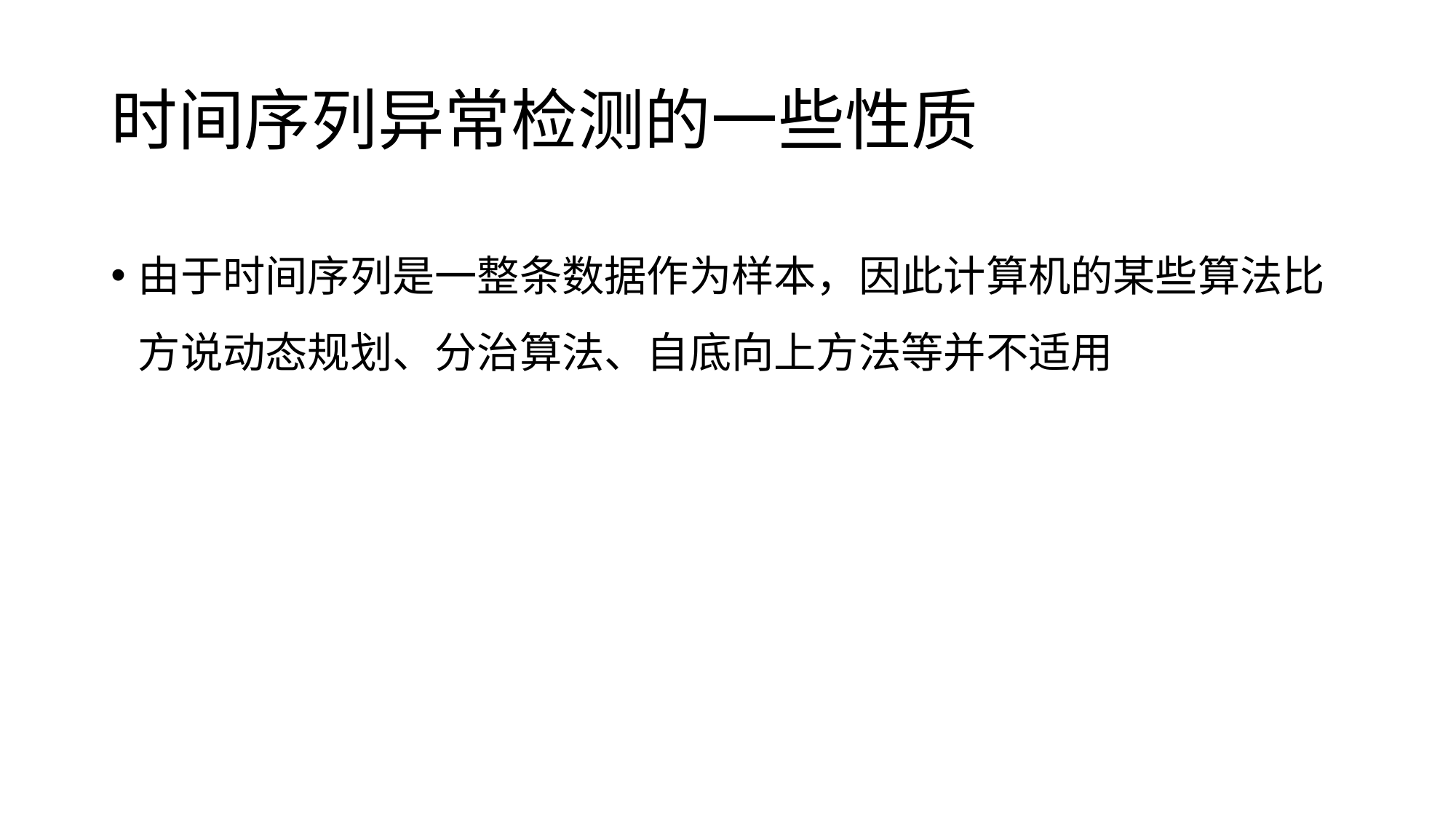

# 时间序列异常检测的一些性质
由于时间序列是一整条数据作为样本，因此计算机的某些算法比方说动态规划、分治算法、自底向上方法等并不适用